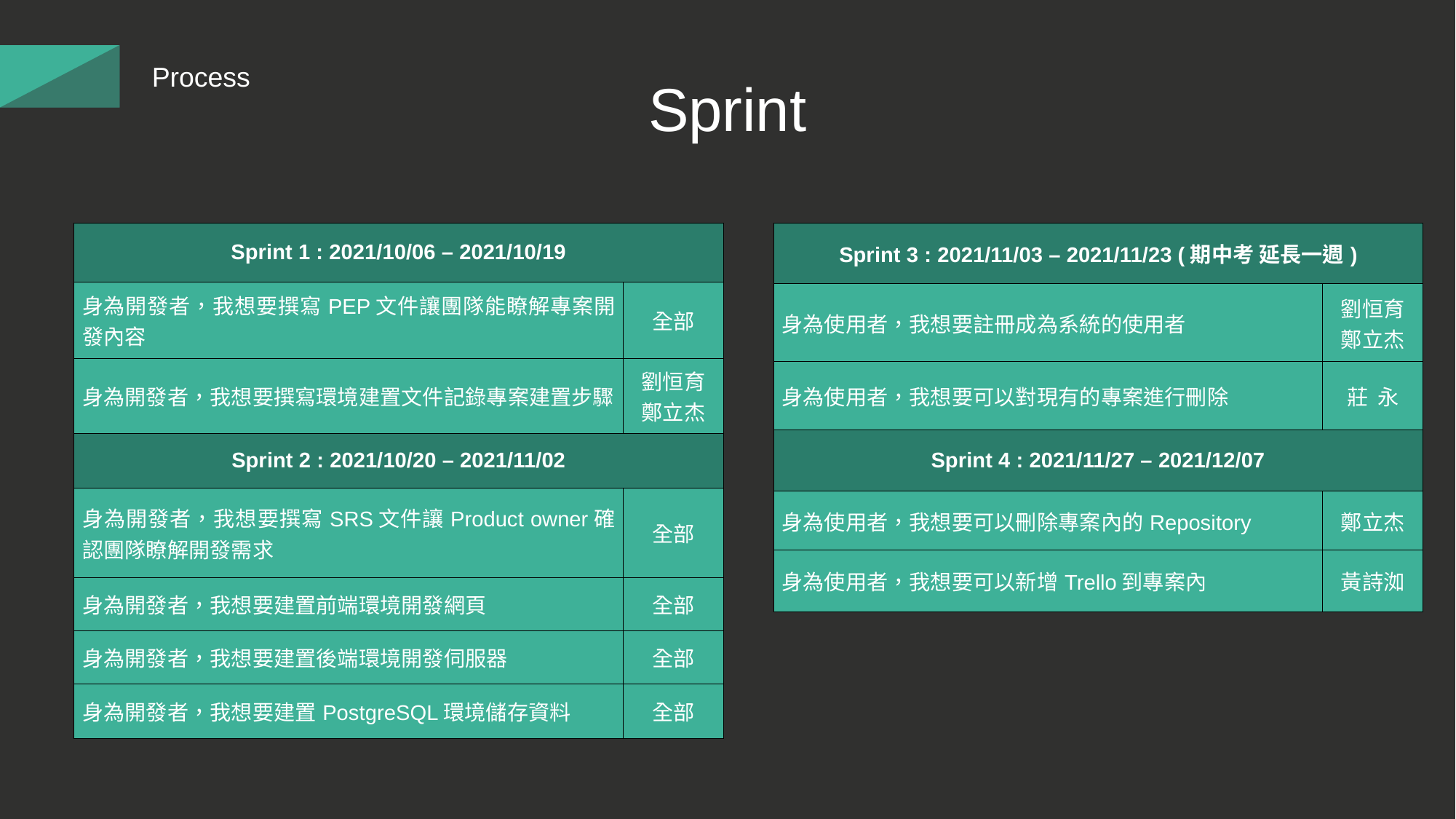

Process
Sprint
| Sprint 1 : 2021/10/06 – 2021/10/19 | 開發者 |
| --- | --- |
| 身為開發者，我想要撰寫PEP文件讓團隊能瞭解專案開發內容 | 全部 |
| 身為開發者，我想要撰寫環境建置文件記錄專案建置步驟 | 劉恒育 鄭立杰 |
| Sprint 2 : 2021/10/20 – 2021/11/02 |  |
| 身為開發者，我想要撰寫SRS文件讓Product owner確認團隊瞭解開發需求 | 全部 |
| 身為開發者，我想要建置前端環境開發網頁 | 全部 |
| 身為開發者，我想要建置後端環境開發伺服器 | 全部 |
| 身為開發者，我想要建置PostgreSQL環境儲存資料 | 全部 |
| Sprint 3 : 2021/11/03 – 2021/11/23 (期中考 延長一週) |  |
| --- | --- |
| 身為使用者，我想要註冊成為系統的使用者 | 劉恒育 鄭立杰 |
| 身為使用者，我想要可以對現有的專案進行刪除 | 莊 永 |
| Sprint 4 : 2021/11/27 – 2021/12/07 |  |
| 身為使用者，我想要可以刪除專案內的Repository | 鄭立杰 |
| 身為使用者，我想要可以新增Trello到專案內 | 黃詩洳 |